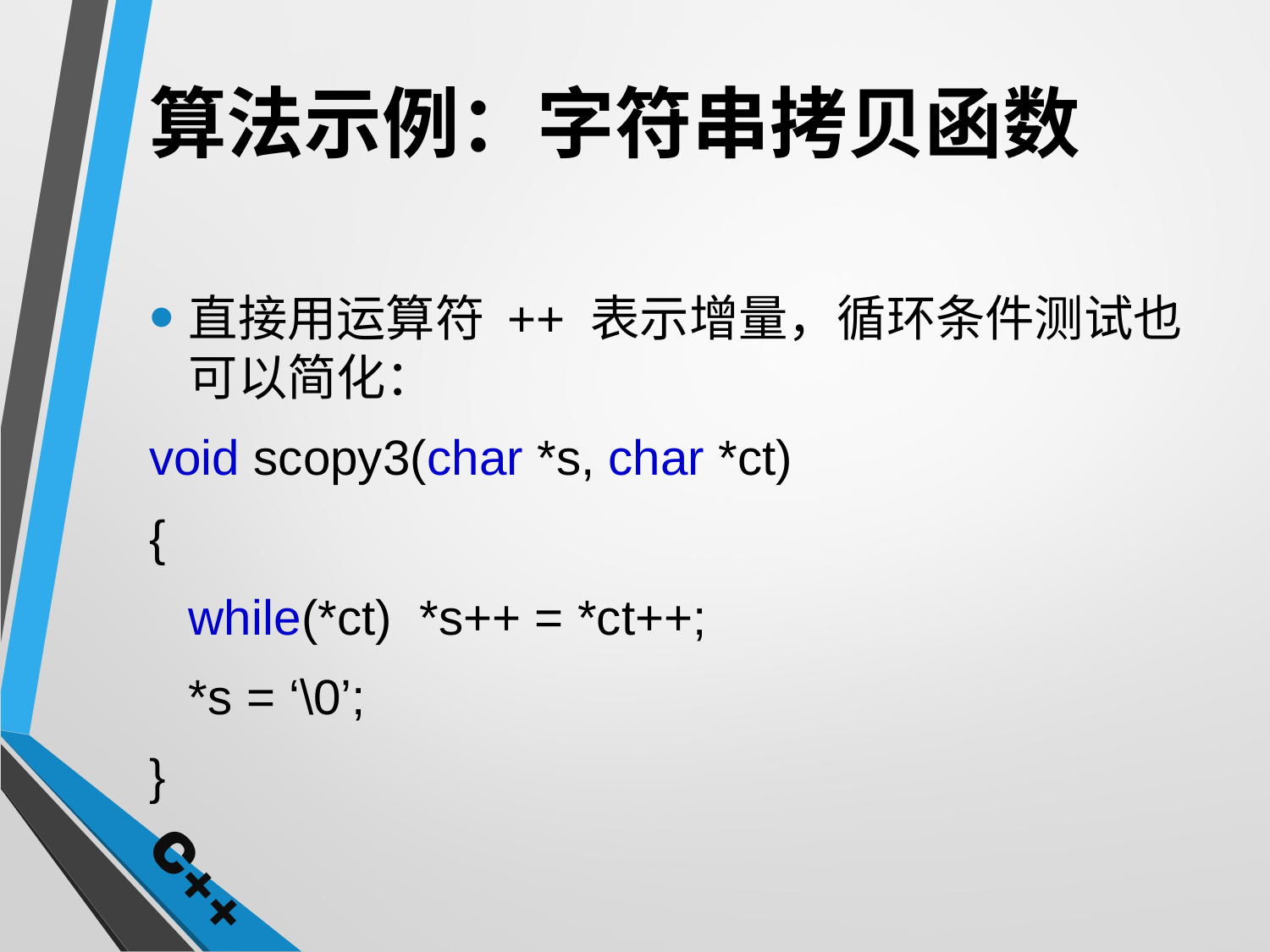

# 算法示例：字符串拷贝函数
直接用运算符 ++ 表示增量，循环条件测试也可以简化：
void scopy3(char *s, char *ct)
{
	while(*ct)  *s++ = *ct++;
	*s = ‘\0’;
}